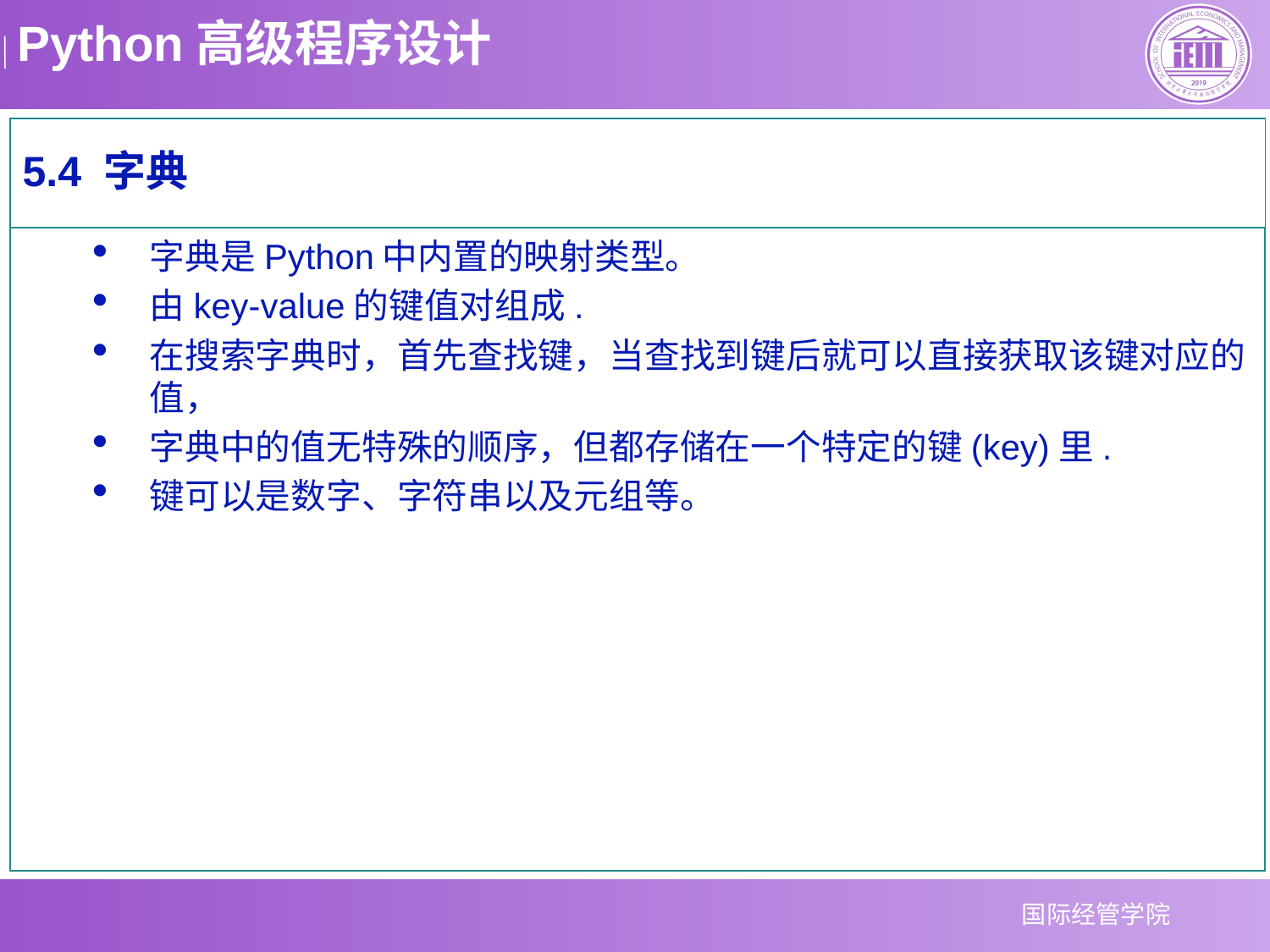

5.4 字典
字典是Python中内置的映射类型。
由key-value的键值对组成.
在搜索字典时，首先查找键，当查找到键后就可以直接获取该键对应的值，
字典中的值无特殊的顺序，但都存储在一个特定的键(key)里.
键可以是数字、字符串以及元组等。